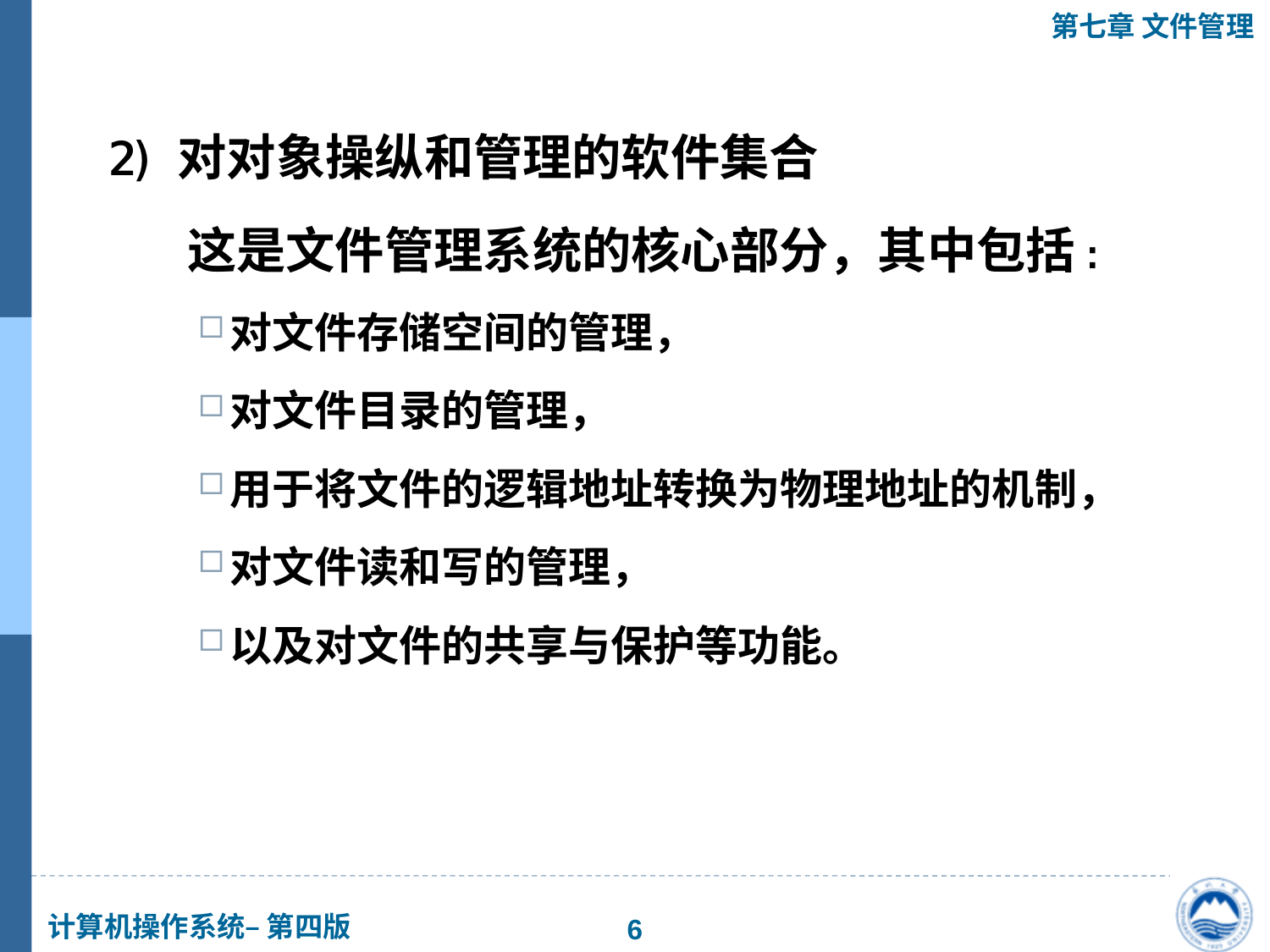

2) 对对象操纵和管理的软件集合
　　 这是文件管理系统的核心部分，其中包括:
对文件存储空间的管理，
对文件目录的管理，
用于将文件的逻辑地址转换为物理地址的机制，
对文件读和写的管理，
以及对文件的共享与保护等功能。